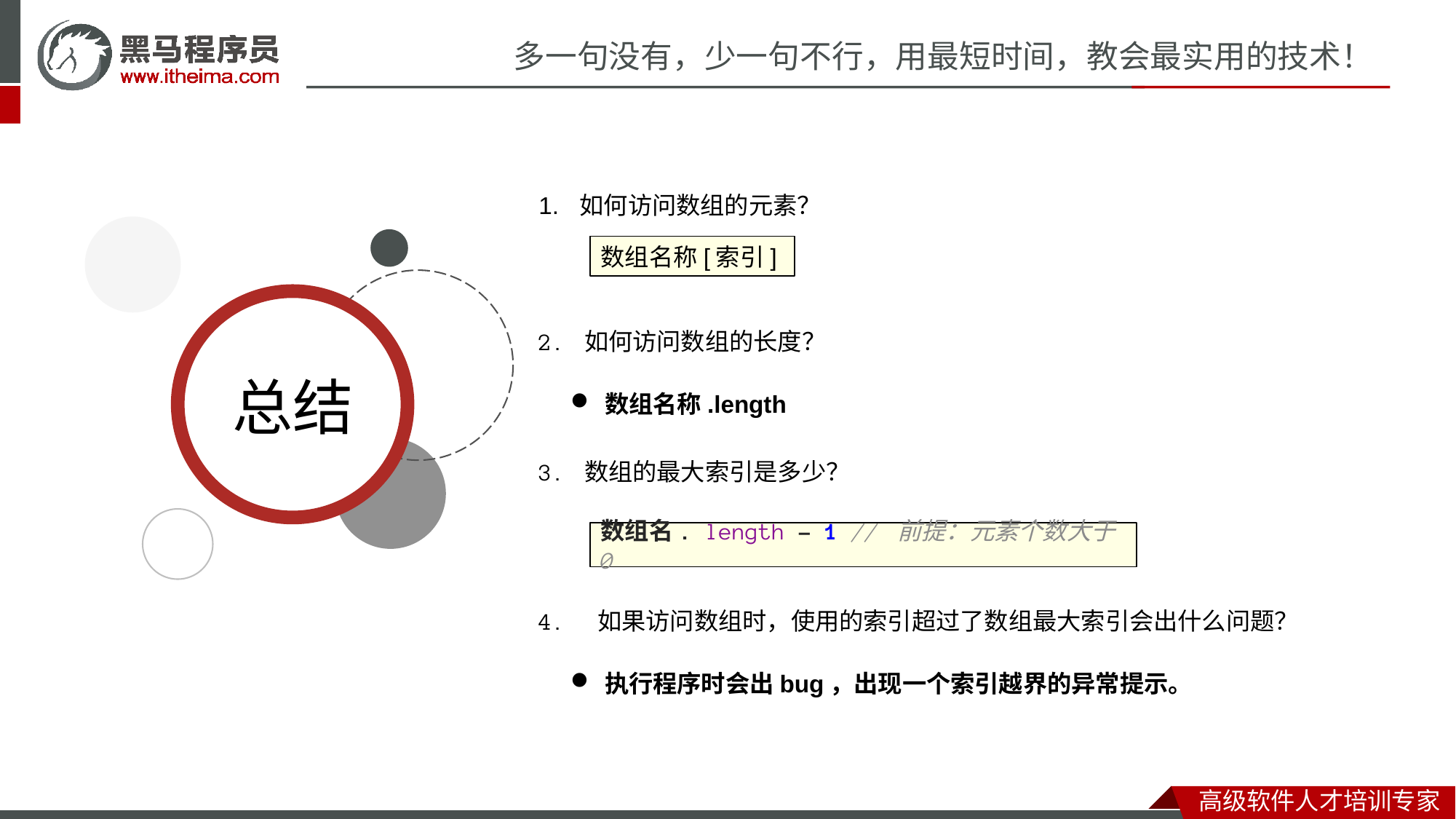

如何访问数组的元素？

数组名称[索引]
2. 如何访问数组的长度？
数组名称.length
3. 数组的最大索引是多少？

数组名. length – 1 // 前提：元素个数大于0
4.  如果访问数组时，使用的索引超过了数组最大索引会出什么问题？
执行程序时会出bug，出现一个索引越界的异常提示。